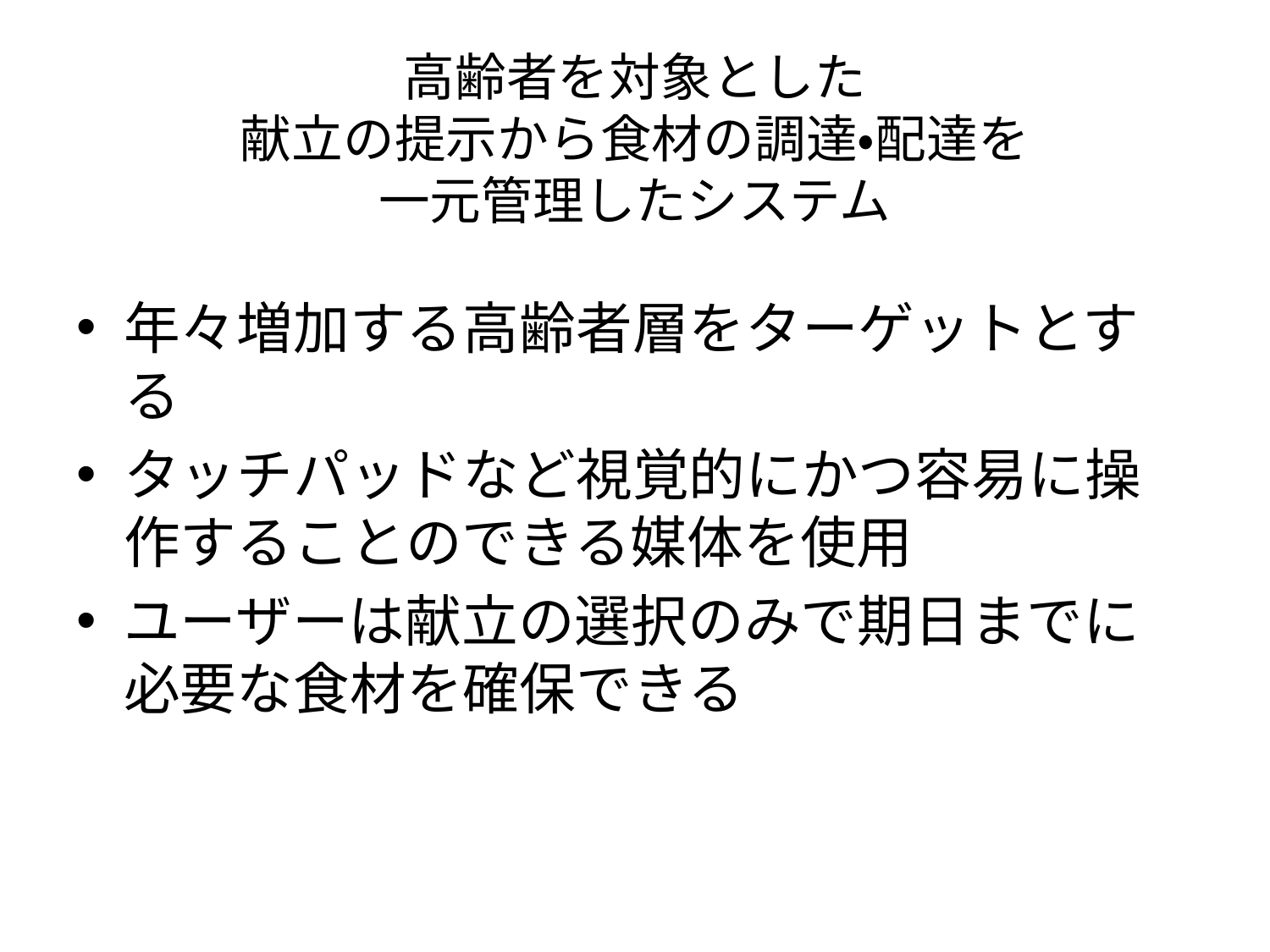

# 高齢者を対象とした 献立の提示から食材の調達・配達を 一元管理したシステム
年々増加する高齢者層をターゲットとする
タッチパッドなど視覚的にかつ容易に操作することのできる媒体を使用
ユーザーは献立の選択のみで期日までに必要な食材を確保できる